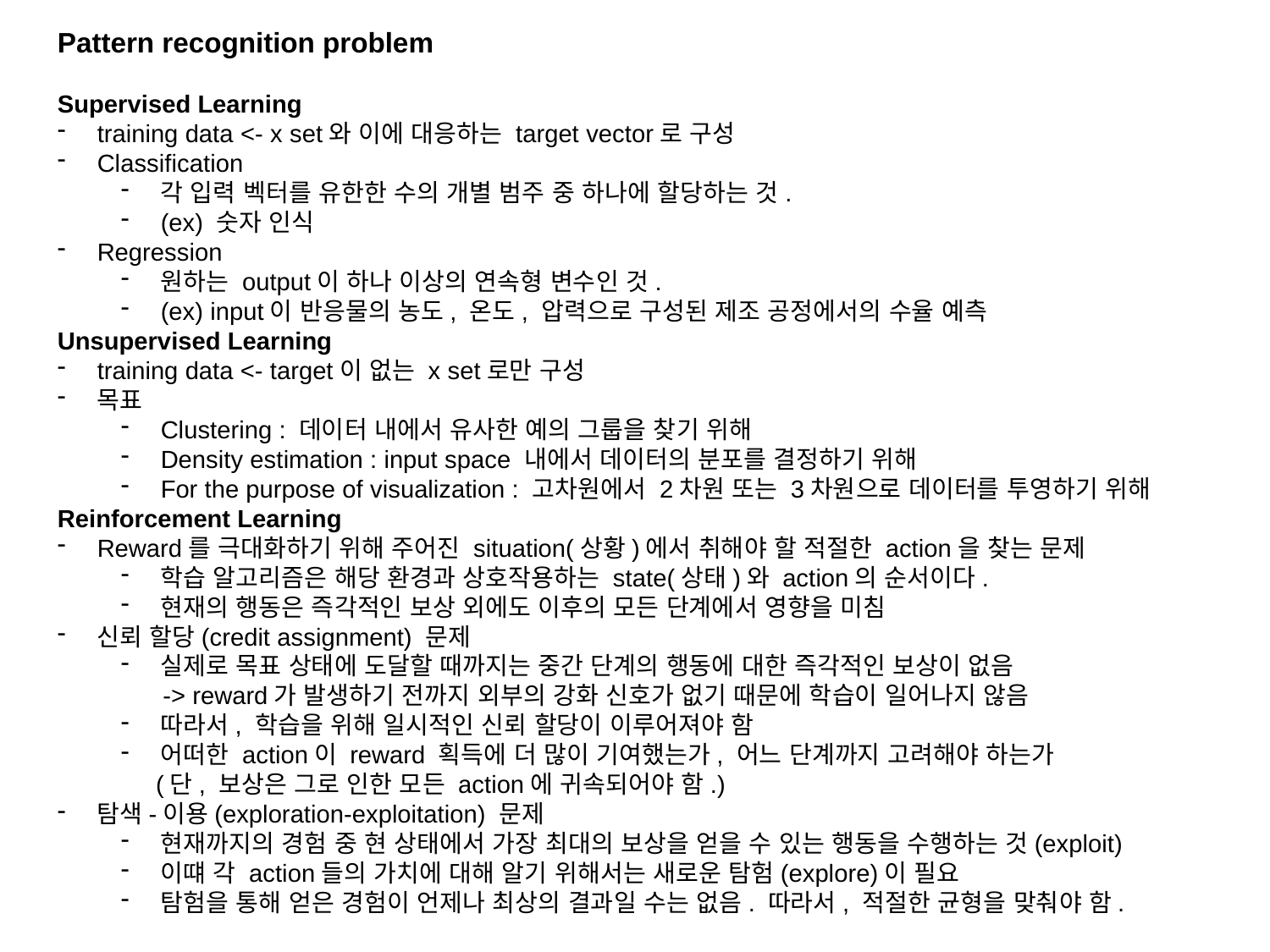

Pattern recognition problem

Supervised Learning
training data <- x set와 이에 대응하는 target vector로 구성
Classification
각 입력 벡터를 유한한 수의 개별 범주 중 하나에 할당하는 것.
(ex) 숫자 인식
Regression
원하는 output이 하나 이상의 연속형 변수인 것.
(ex) input이 반응물의 농도, 온도, 압력으로 구성된 제조 공정에서의 수율 예측
Unsupervised Learning
training data <- target이 없는 x set로만 구성
목표
Clustering : 데이터 내에서 유사한 예의 그룹을 찾기 위해
Density estimation : input space 내에서 데이터의 분포를 결정하기 위해
For the purpose of visualization : 고차원에서 2차원 또는 3차원으로 데이터를 투영하기 위해
Reinforcement Learning
Reward를 극대화하기 위해 주어진 situation(상황)에서 취해야 할 적절한 action을 찾는 문제
학습 알고리즘은 해당 환경과 상호작용하는 state(상태)와 action의 순서이다.
현재의 행동은 즉각적인 보상 외에도 이후의 모든 단계에서 영향을 미침
신뢰 할당(credit assignment) 문제
실제로 목표 상태에 도달할 때까지는 중간 단계의 행동에 대한 즉각적인 보상이 없음
      -> reward가 발생하기 전까지 외부의 강화 신호가 없기 때문에 학습이 일어나지 않음
따라서, 학습을 위해 일시적인 신뢰 할당이 이루어져야 함
어떠한 action이 reward 획득에 더 많이 기여했는가, 어느 단계까지 고려해야 하는가
     (단, 보상은 그로 인한 모든 action에 귀속되어야 함.)
탐색-이용(exploration-exploitation) 문제
현재까지의 경험 중 현 상태에서 가장 최대의 보상을 얻을 수 있는 행동을 수행하는 것(exploit)
이떄 각 action들의 가치에 대해 알기 위해서는 새로운 탐험(explore)이 필요
탐험을 통해 얻은 경험이 언제나 최상의 결과일 수는 없음. 따라서, 적절한 균형을 맞춰야 함.